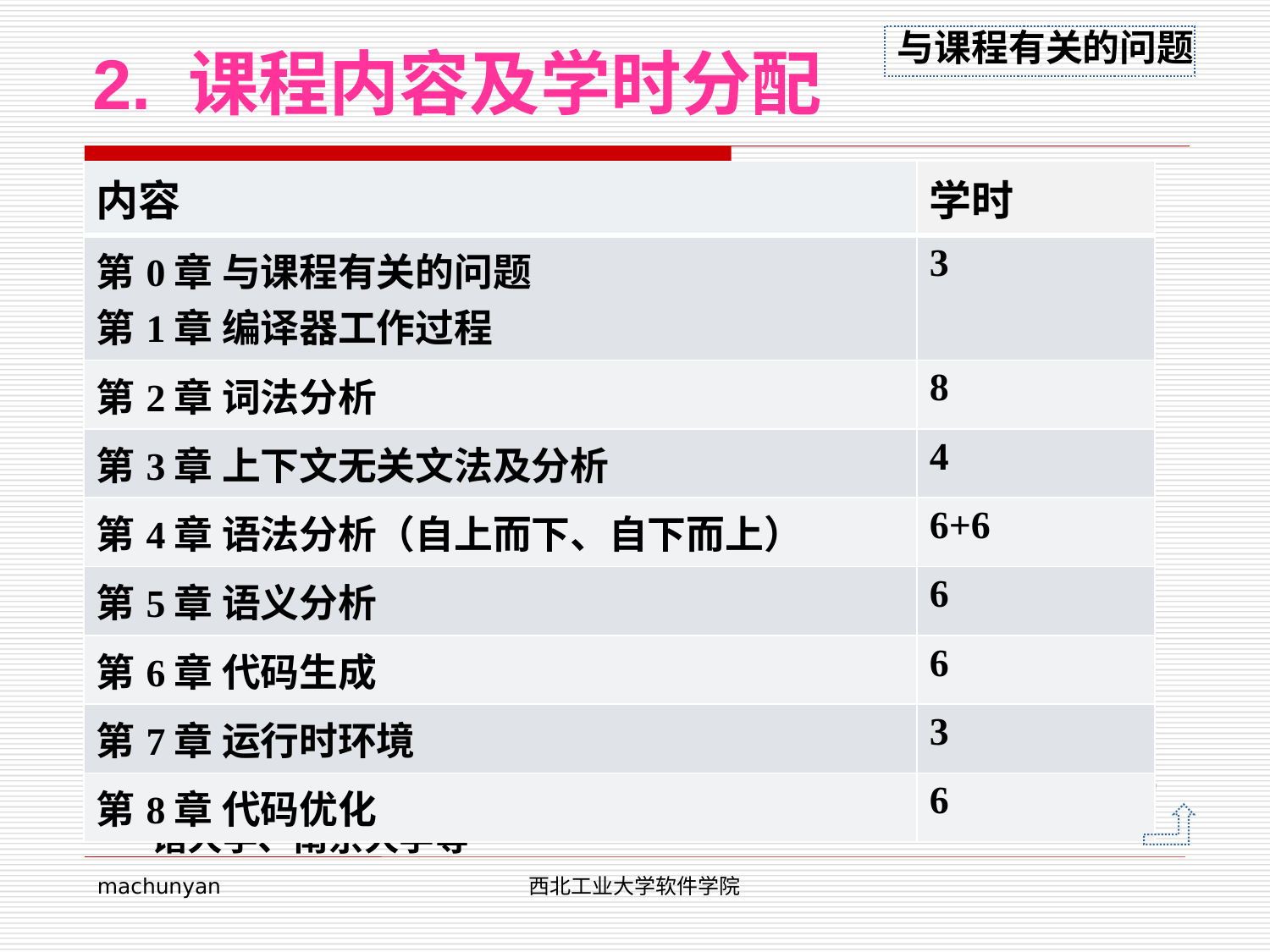

# 2. 课程内容及学时分配
| 内容 | 学时 |
| --- | --- |
| 第0章 与课程有关的问题 第1章 编译器工作过程 | 3 |
| 第2章 词法分析 | 8 |
| 第3章 上下文无关文法及分析 | 4 |
| 第4章 语法分析（自上而下、自下而上） | 6+6 |
| 第5章 语义分析 | 6 |
| 第6章 代码生成 | 6 |
| 第7章 运行时环境 | 3 |
| 第8章 代码优化 | 6 |
 教学内容的设置类比武汉大学、澳大利亚新南威尔士大学、成均馆大学、南京大学等

machunyan
西北工业大学软件学院
8